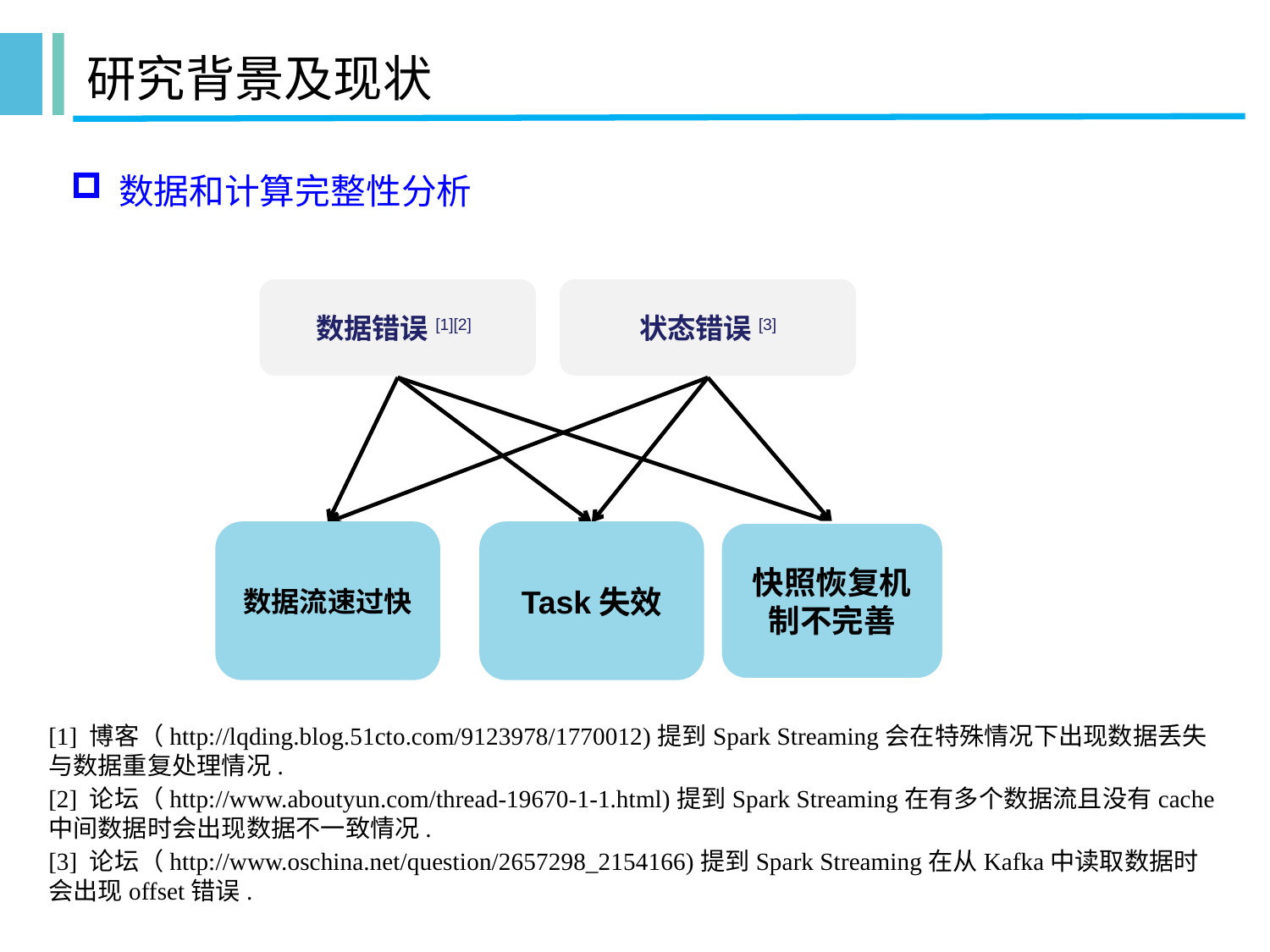

# 研究背景及现状
数据和计算完整性分析

数据错误[1][2]
状态错误[3]
数据流速过快
Task失效
快照恢复机制不完善
[1] 博客（http://lqding.blog.51cto.com/9123978/1770012)提到Spark Streaming会在特殊情况下出现数据丢失与数据重复处理情况.
[2] 论坛（http://www.aboutyun.com/thread-19670-1-1.html)提到Spark Streaming在有多个数据流且没有cache中间数据时会出现数据不一致情况.
[3] 论坛（http://www.oschina.net/question/2657298_2154166)提到Spark Streaming在从Kafka中读取数据时会出现offset错误.